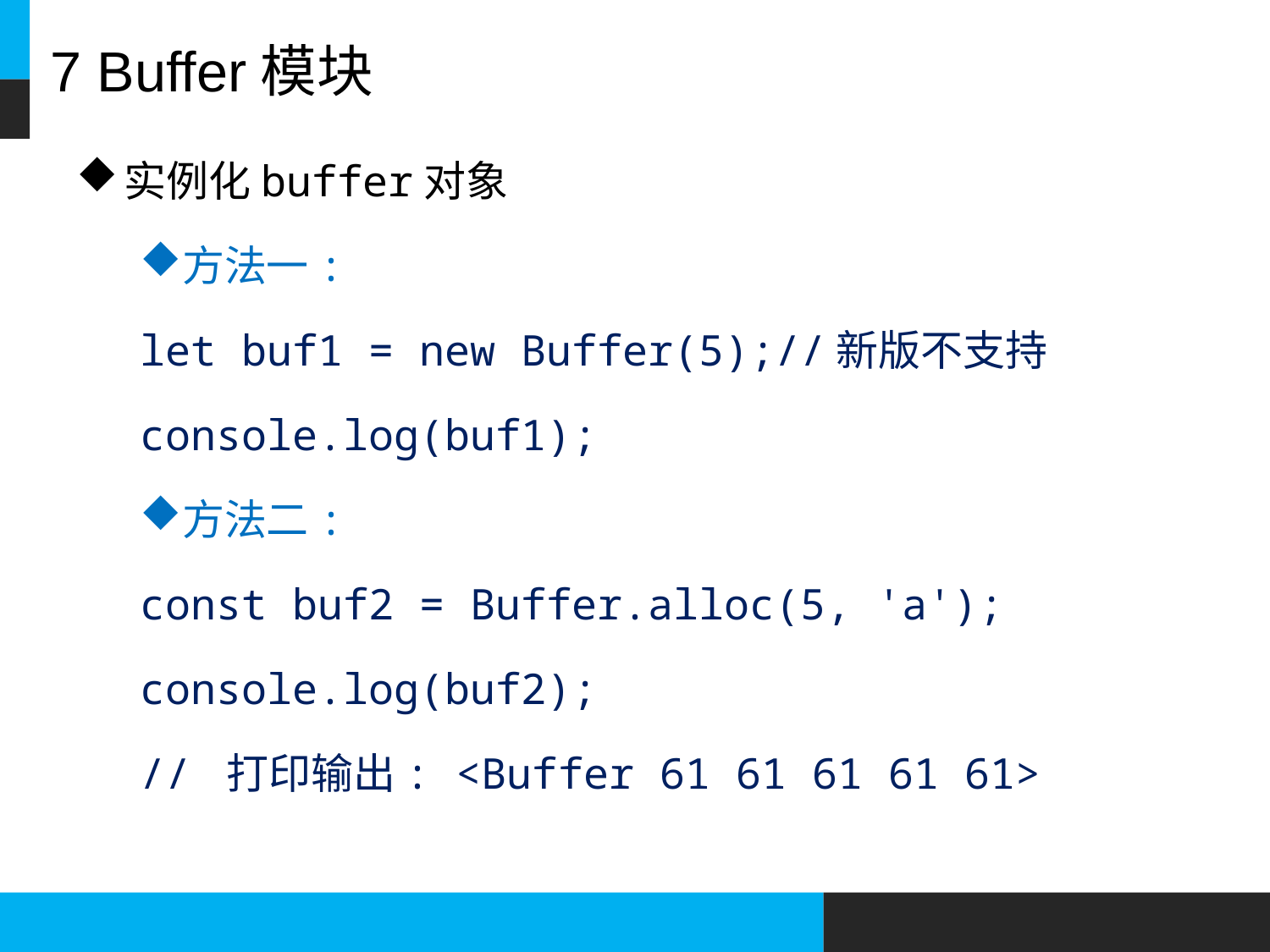

# 7 Buffer模块
实例化buffer对象
方法一:
let buf1 = new Buffer(5);//新版不支持
console.log(buf1);
方法二:
const buf2 = Buffer.alloc(5, 'a');
console.log(buf2);
// 打印输出: <Buffer 61 61 61 61 61>